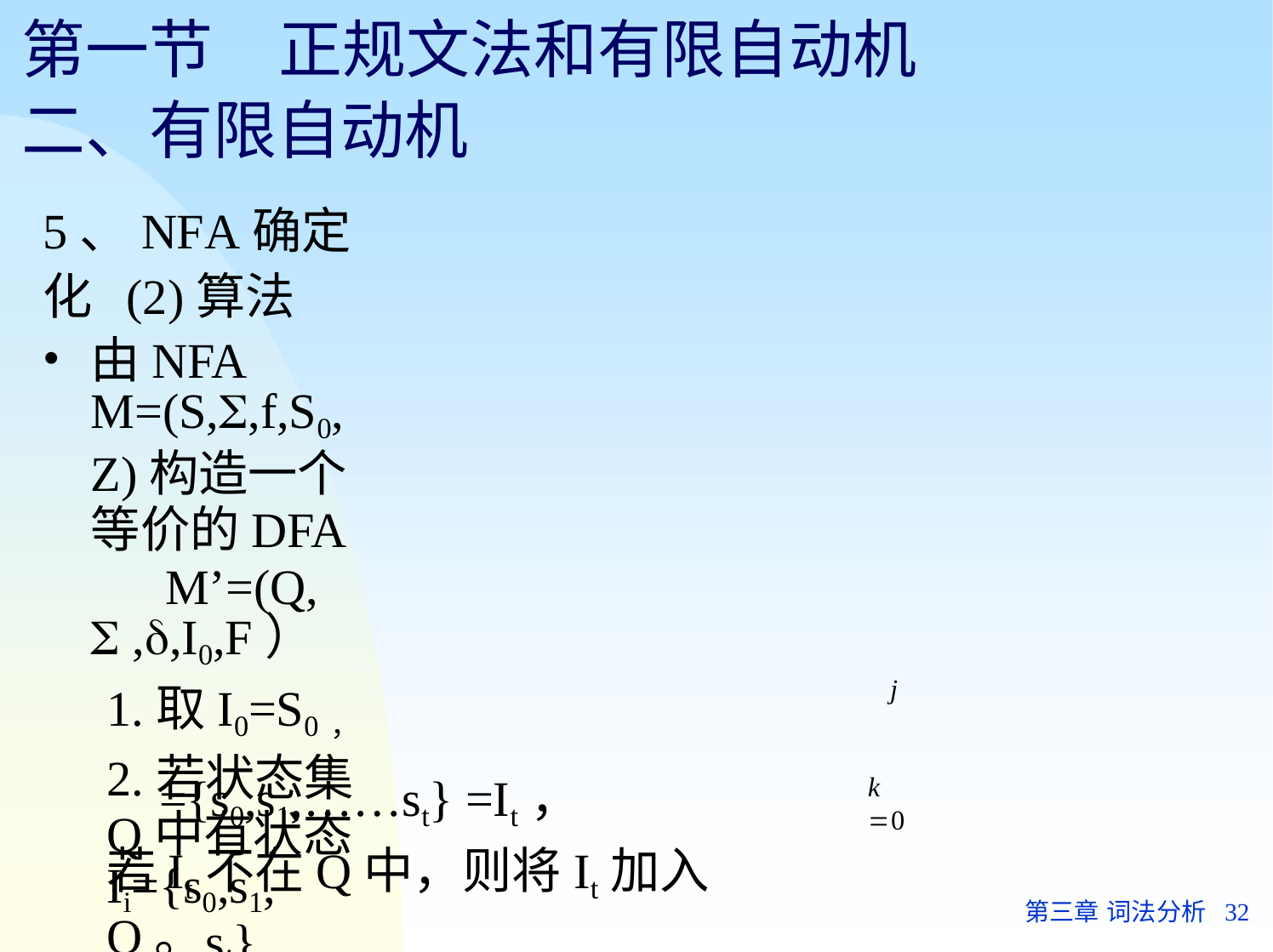

# 第一节	正规文法和有限自动机
二、有限自动机
5、NFA确定化  (2)算法
由NFA	M=(S,Σ,f,S0,Z)构造一个等价的DFA	M’=(Q,
Σ ,δ,I0,F）
1.取I0=S0，
2.若状态集Q中有状态Ii={s0,s1,……sj} , sk∈S , 0 ≤
k≤j;而且M机中有f({s0,s1,……sj},a)
= f(s0,a) ∪f(s1,a) ∪……∪f(sj,a)= Υ f (sk , a)
j
={s0,s1,……st} =It，
若It不在Q中，则将It加入Q。
k =0
第三章 词法分析	32